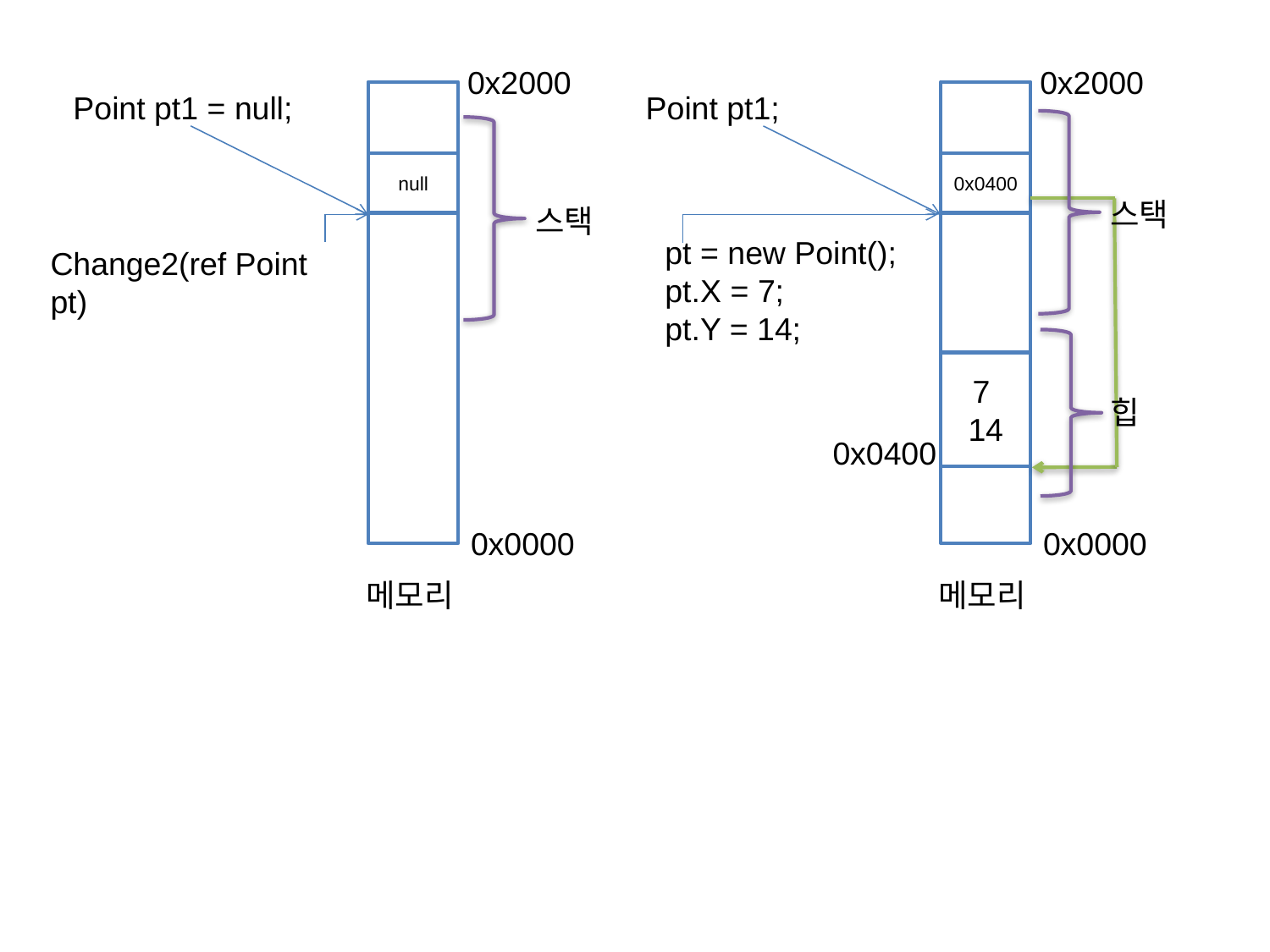

0x2000
0x2000
Point pt1 = null;

Point pt1;

null
0x0400
스택
스택
pt = new Point();
pt.X = 7;
pt.Y = 14;
Change2(ref Point pt)

7
14
힙
0x0400
0x0000
0x0000
메모리
메모리